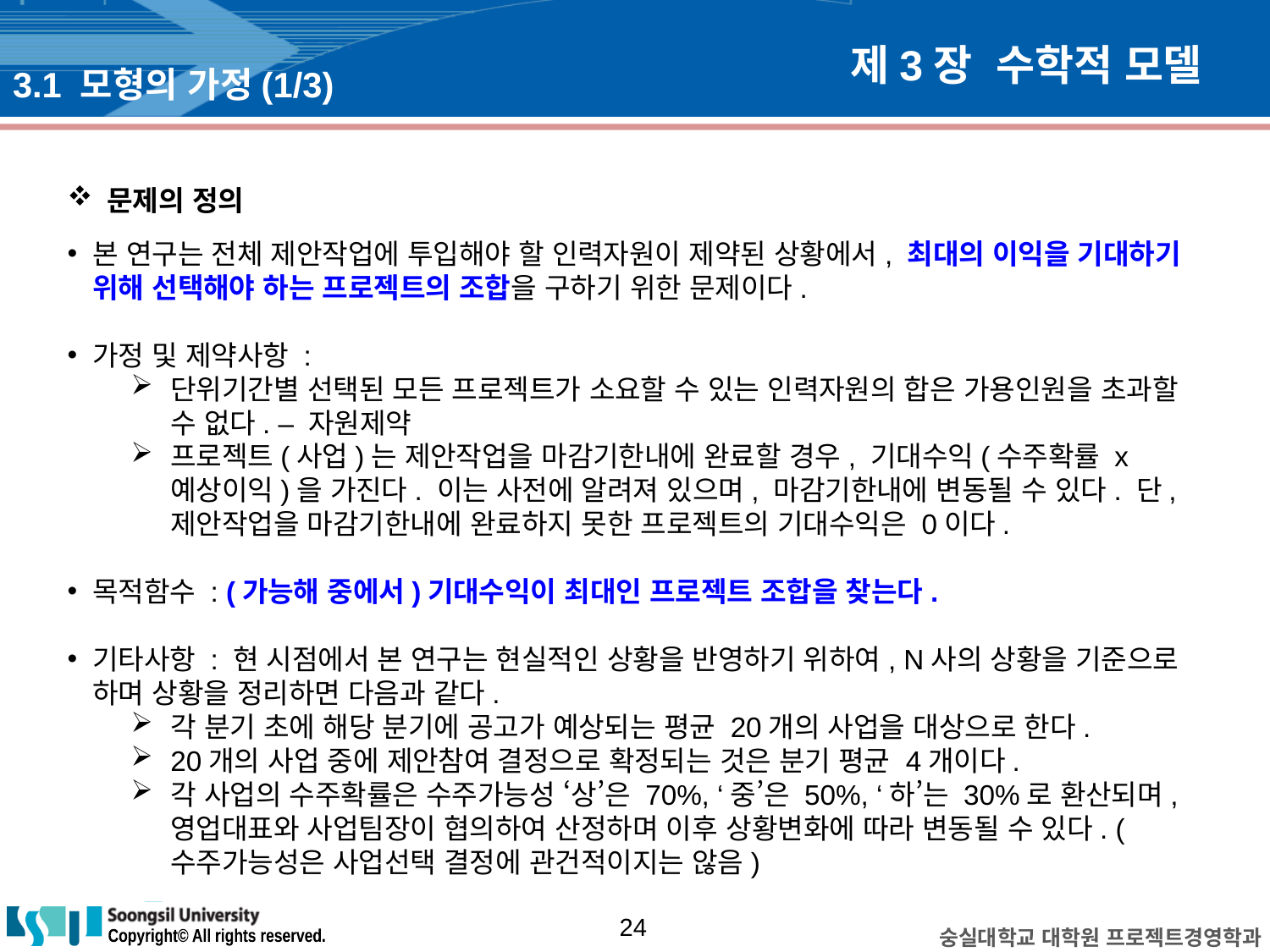

# 제3장  수학적 모델
3.1 모형의 가정(1/3)
문제의 정의
본 연구는 전체 제안작업에 투입해야 할 인력자원이 제약된 상황에서, 최대의 이익을 기대하기 위해 선택해야 하는 프로젝트의 조합을 구하기 위한 문제이다.

가정 및 제약사항 :
단위기간별 선택된 모든 프로젝트가 소요할 수 있는 인력자원의 합은 가용인원을 초과할 수 없다. – 자원제약
프로젝트(사업)는 제안작업을 마감기한내에 완료할 경우, 기대수익(수주확률 x 예상이익)을 가진다. 이는 사전에 알려져 있으며, 마감기한내에 변동될 수 있다. 단, 제안작업을 마감기한내에 완료하지 못한 프로젝트의 기대수익은 0이다.

목적함수 : (가능해 중에서)기대수익이 최대인 프로젝트 조합을 찾는다.

기타사항 : 현 시점에서 본 연구는 현실적인 상황을 반영하기 위하여, N사의 상황을 기준으로 하며 상황을 정리하면 다음과 같다.
각 분기 초에 해당 분기에 공고가 예상되는 평균 20개의 사업을 대상으로 한다.
20개의 사업 중에 제안참여 결정으로 확정되는 것은 분기 평균 4개이다.
각 사업의 수주확률은 수주가능성 ‘상’은 70%, ‘중’은 50%, ‘하’는 30%로 환산되며, 영업대표와 사업팀장이 협의하여 산정하며 이후 상황변화에 따라 변동될 수 있다. (수주가능성은 사업선택 결정에 관건적이지는 않음)